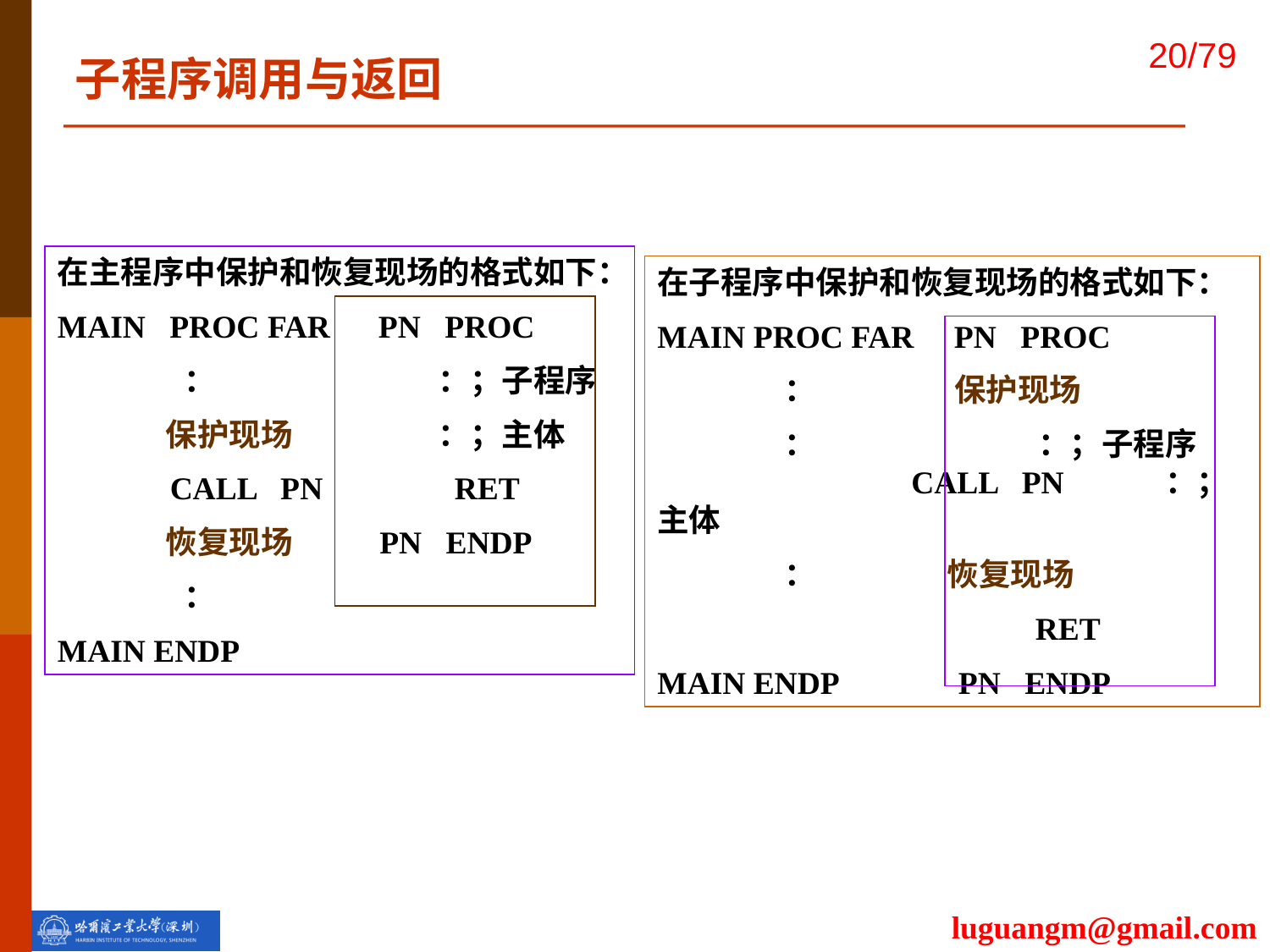

子程序调用与返回
在主程序中保护和恢复现场的格式如下：
MAIN   PROC FAR      PN   PROC
	：		：；子程序
              保护现场		：；主体
              CALL   PN	  RET
              恢复现场           PN   ENDP
	：
MAIN ENDP
在子程序中保护和恢复现场的格式如下：
MAIN PROC FAR     PN   PROC
	：	      保护现场
	：                	：；子程序                             	CALL   PN   	：；主体
	：	     恢复现场
                                               RET
MAIN ENDP               PN   ENDP